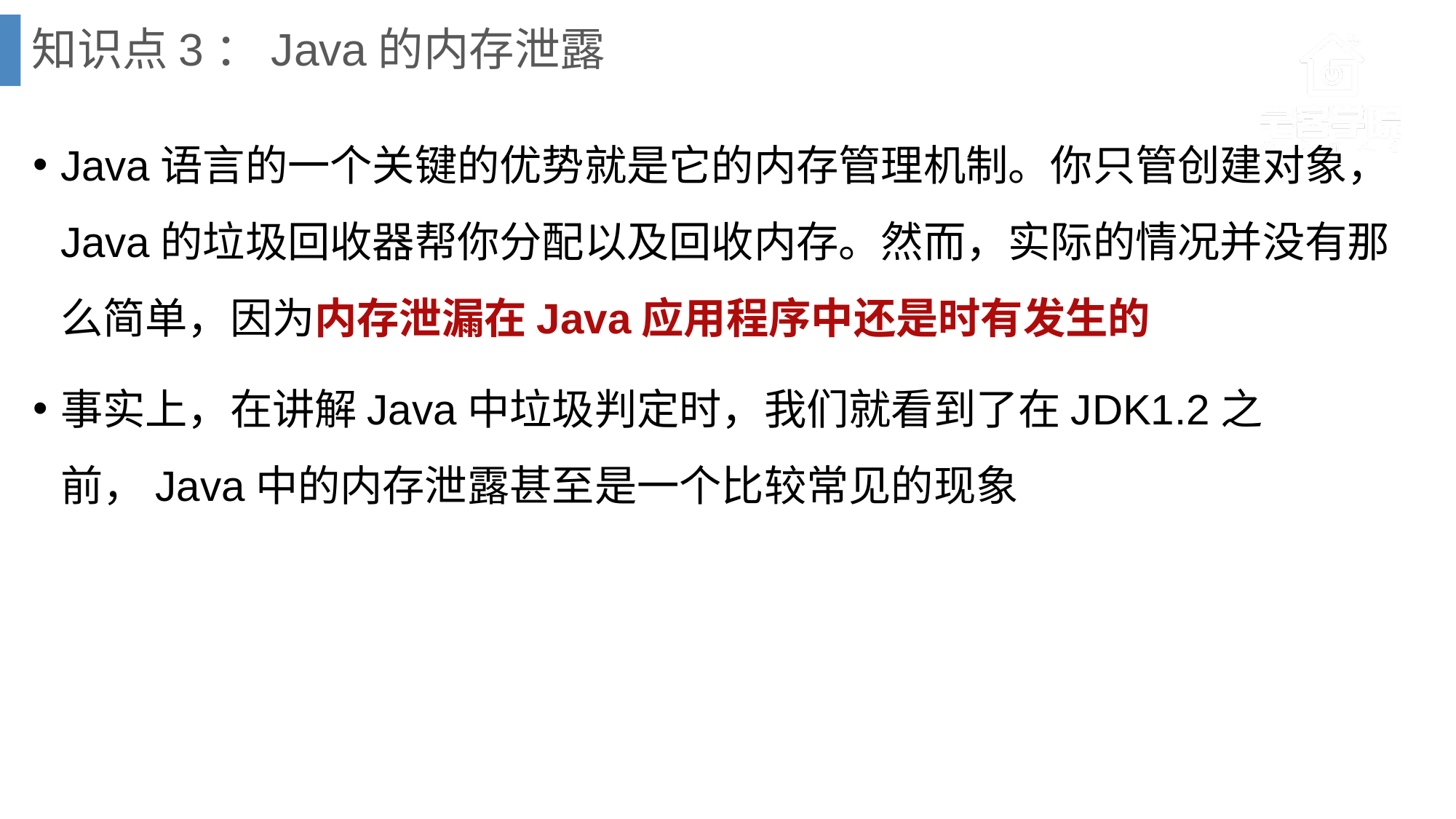

# 知识点3：Java的内存泄露
Java语言的一个关键的优势就是它的内存管理机制。你只管创建对象，Java的垃圾回收器帮你分配以及回收内存。然而，实际的情况并没有那么简单，因为内存泄漏在Java应用程序中还是时有发生的
事实上，在讲解Java中垃圾判定时，我们就看到了在JDK1.2之前，Java中的内存泄露甚至是一个比较常见的现象